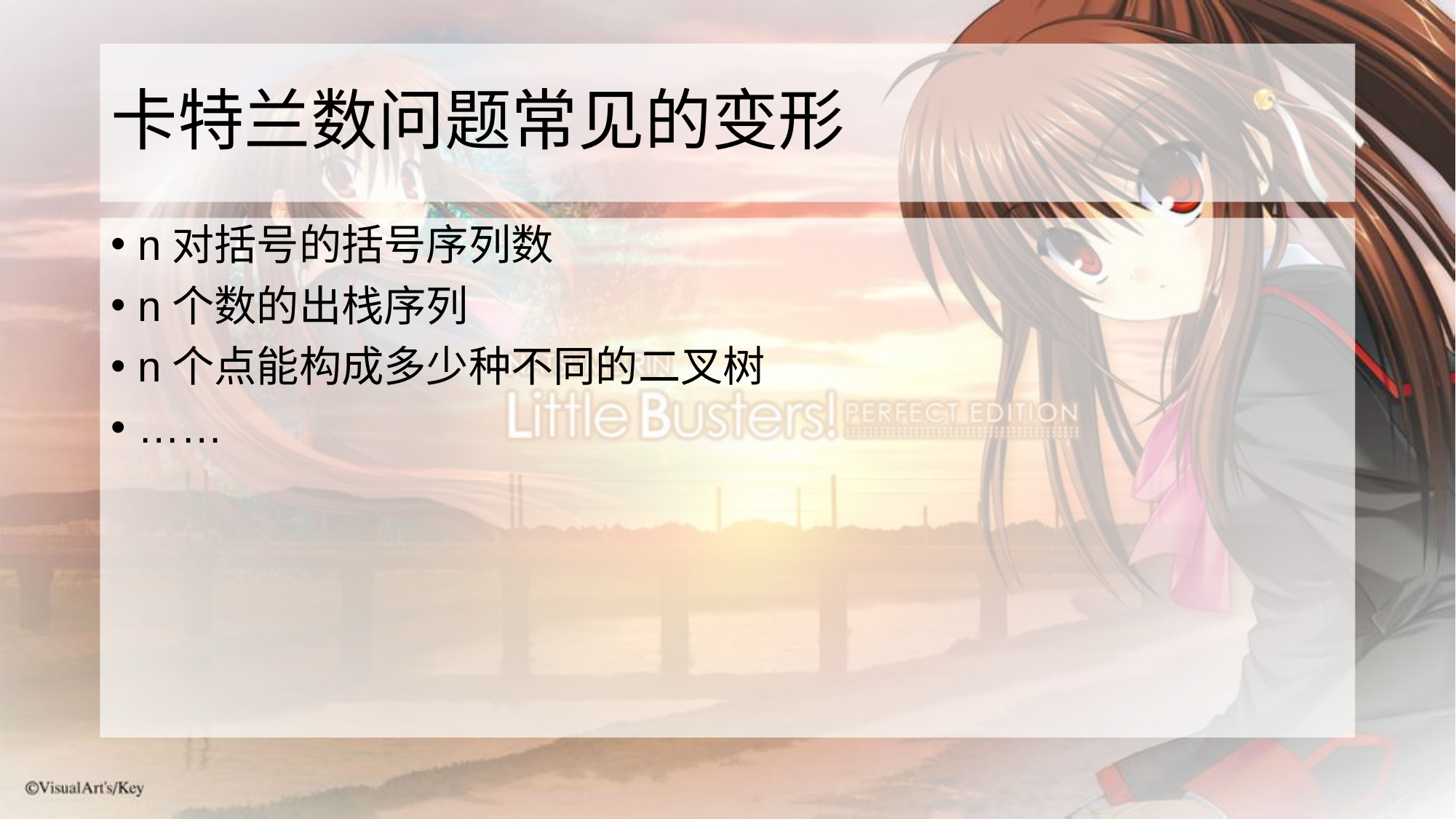

# 卡特兰数问题常见的变形
n对括号的括号序列数
n个数的出栈序列
n个点能构成多少种不同的二叉树
……